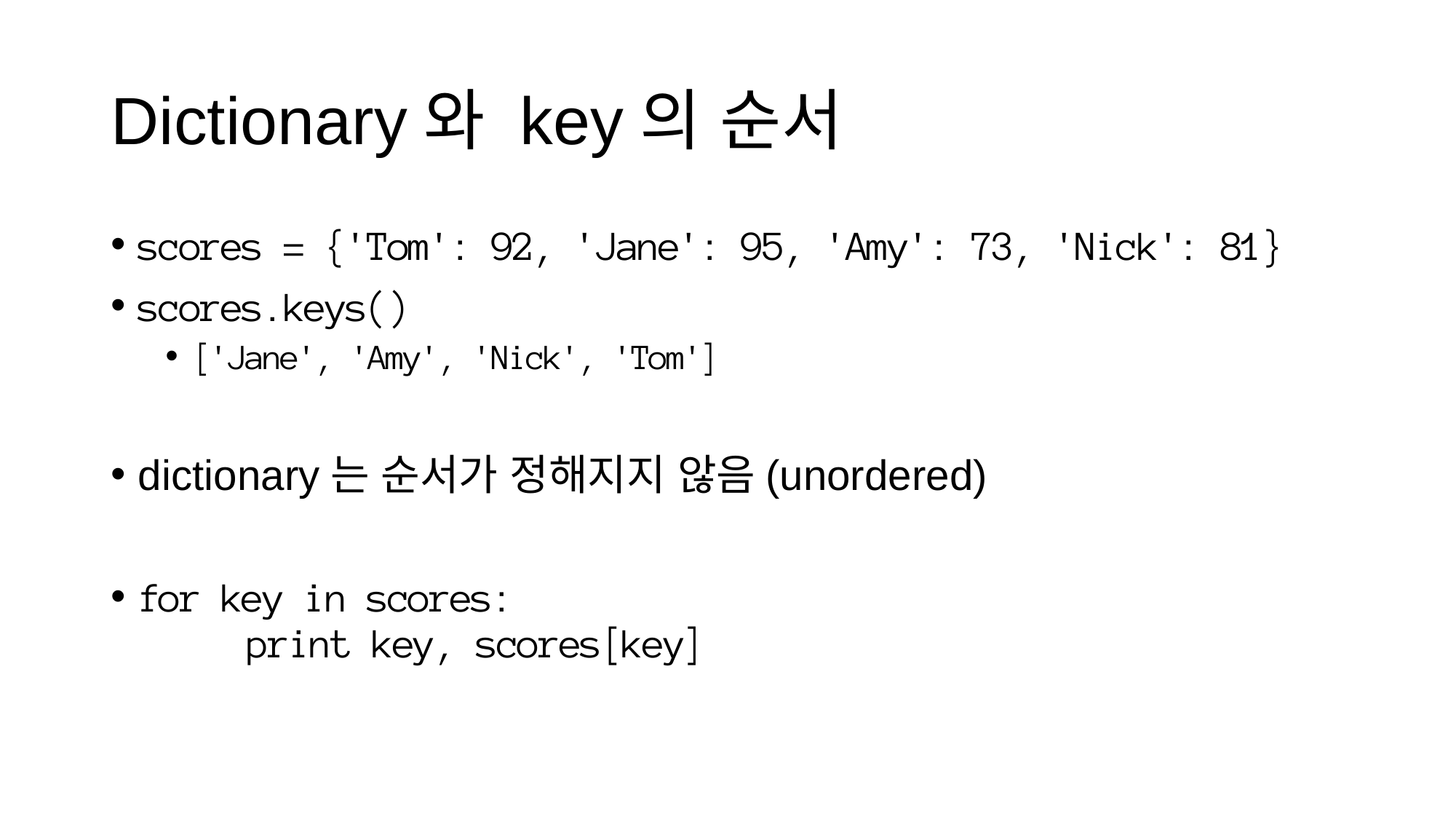

# Dictionary와 key의 순서
scores = {'Tom': 92, 'Jane': 95, 'Amy': 73, 'Nick': 81}
scores.keys()
['Jane', 'Amy', 'Nick', 'Tom']

dictionary는 순서가 정해지지 않음(unordered)

for key in scores:
	print key, scores[key]